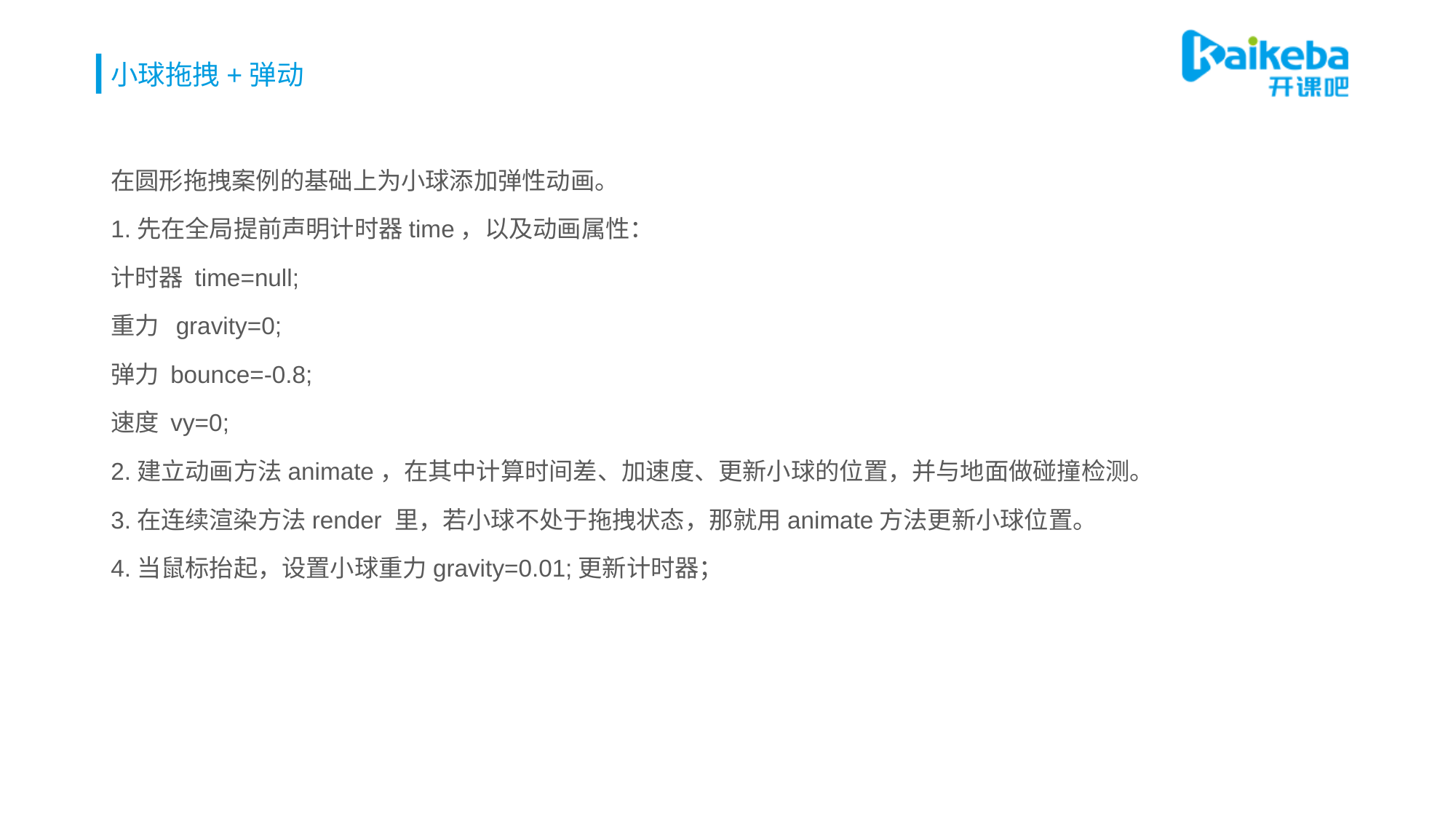

# 小球拖拽+弹动
在圆形拖拽案例的基础上为小球添加弹性动画。
1.先在全局提前声明计时器time，以及动画属性：
计时器 time=null;
重力  gravity=0;
弹力 bounce=-0.8;
速度 vy=0;
2.建立动画方法animate，在其中计算时间差、加速度、更新小球的位置，并与地面做碰撞检测。
3.在连续渲染方法render 里，若小球不处于拖拽状态，那就用animate方法更新小球位置。
4.当鼠标抬起，设置小球重力gravity=0.01;更新计时器；